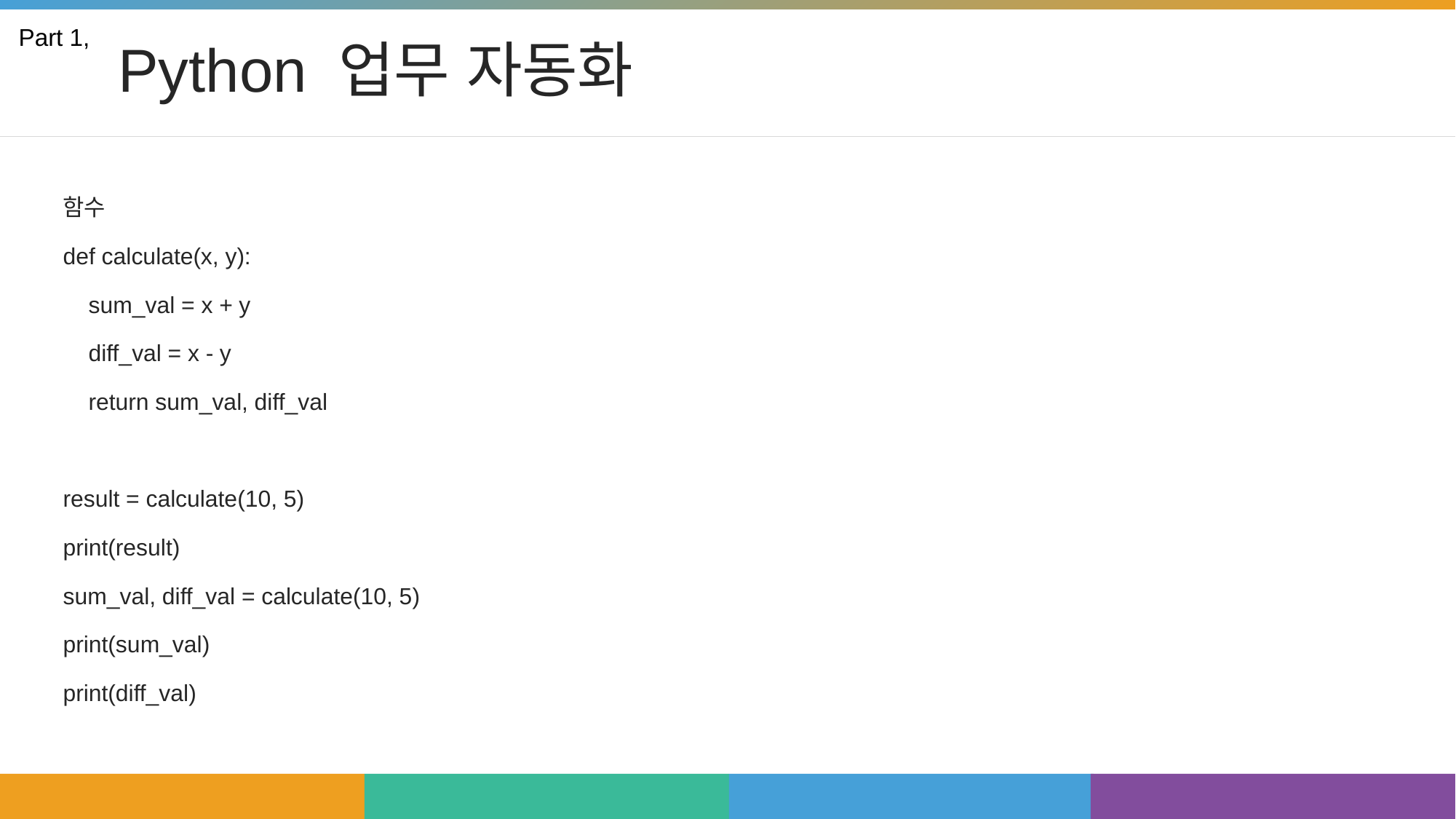

# Python 업무 자동화
Part 1,
함수
def calculate(x, y):
    sum_val = x + y
    diff_val = x - y
    return sum_val, diff_val

result = calculate(10, 5)
print(result)
sum_val, diff_val = calculate(10, 5)
print(sum_val)
print(diff_val)